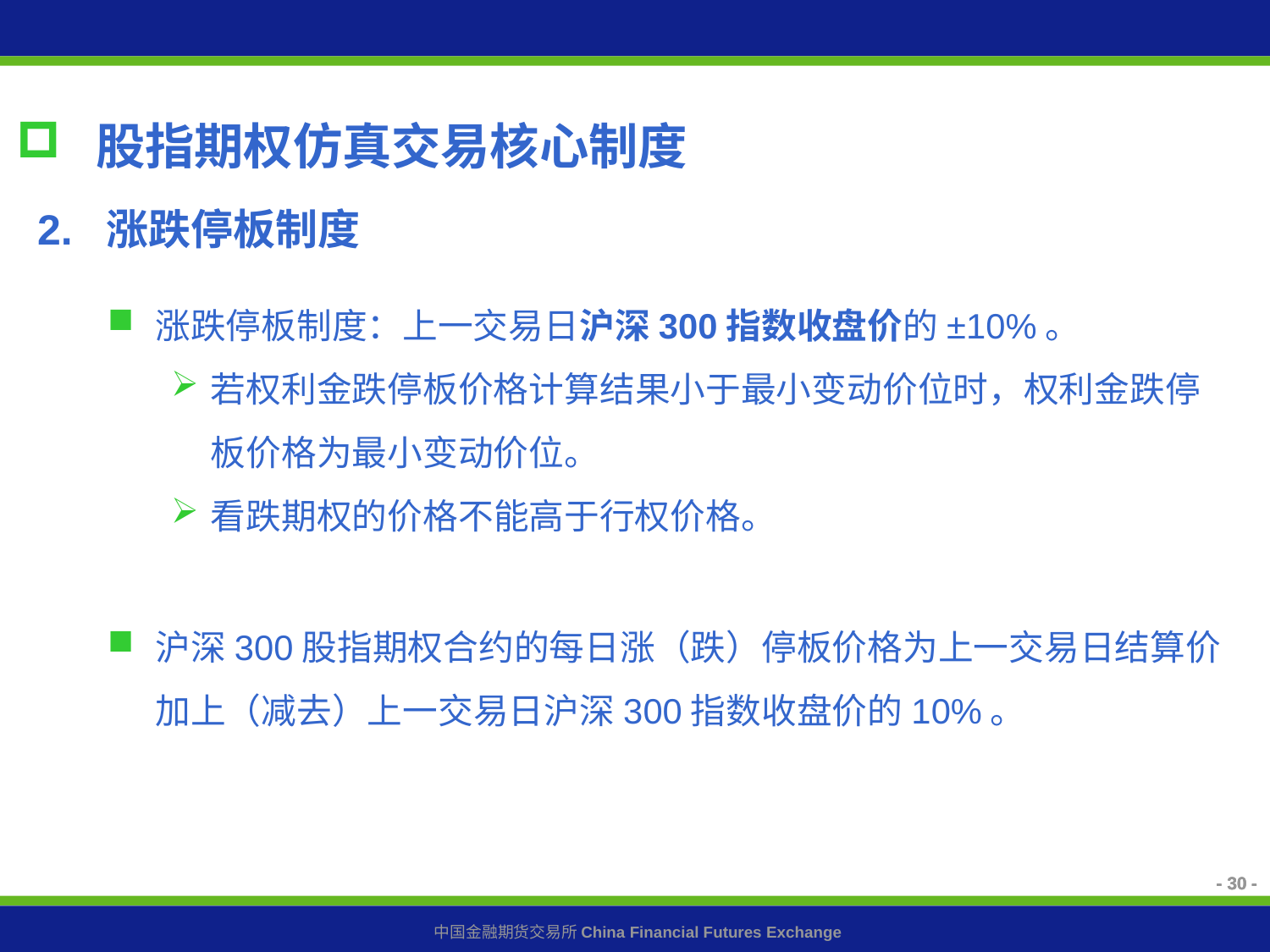

股指期权仿真交易核心制度
2.  涨跌停板制度
涨跌停板制度：上一交易日沪深300指数收盘价的±10%。
若权利金跌停板价格计算结果小于最小变动价位时，权利金跌停板价格为最小变动价位。
看跌期权的价格不能高于行权价格。

沪深300股指期权合约的每日涨（跌）停板价格为上一交易日结算价加上（减去）上一交易日沪深300指数收盘价的10%。
- 30 -
- 30 -
- 30 -